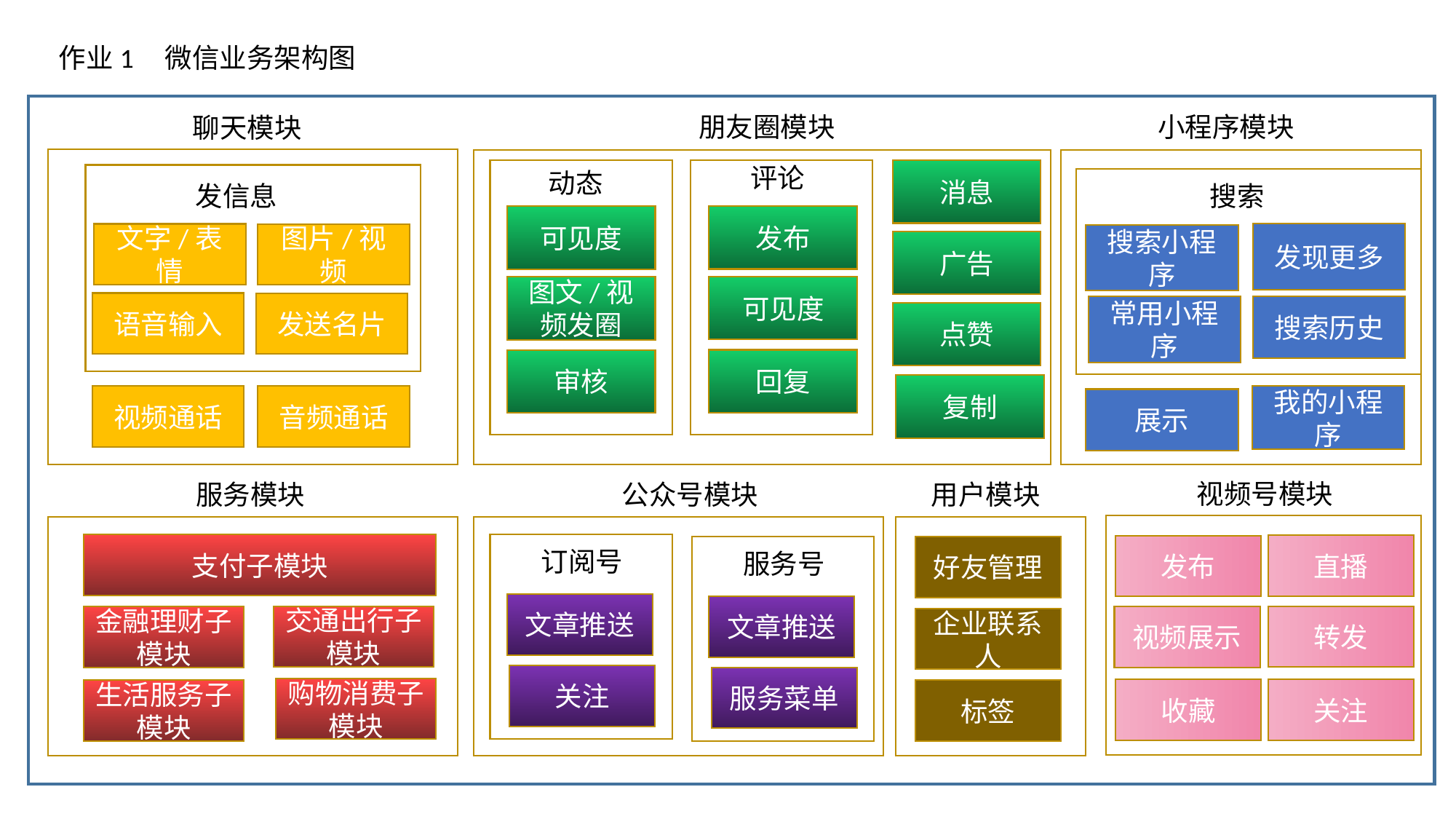

作业1    微信业务架构图

朋友圈模块
小程序模块
聊天模块
Nginx
Nginx
Nginx
评论
消息
Nginx
动态
Nginx
Nginx
Nginx
发信息
搜索
发布
可见度
文字/表情
发现更多
图片/视频
搜索小程序
广告
可见度
图文/视频发圈
语音输入
发送名片
常用小程序
搜索历史
点赞
回复
审核
复制
视频通话
音频通话
我的小程序
展示
视频号模块
服务模块
公众号模块
用户模块
Nginx
Nginx
Nginx
Nginx
支付子模块
Nginx
直播
发布
Nginx
好友管理
订阅号
服务号
文章推送
文章推送
交通出行子模块
转发
视频展示
金融理财子模块
企业联系人
关注
服务菜单
购物消费子模块
收藏
关注
生活服务子模块
标签